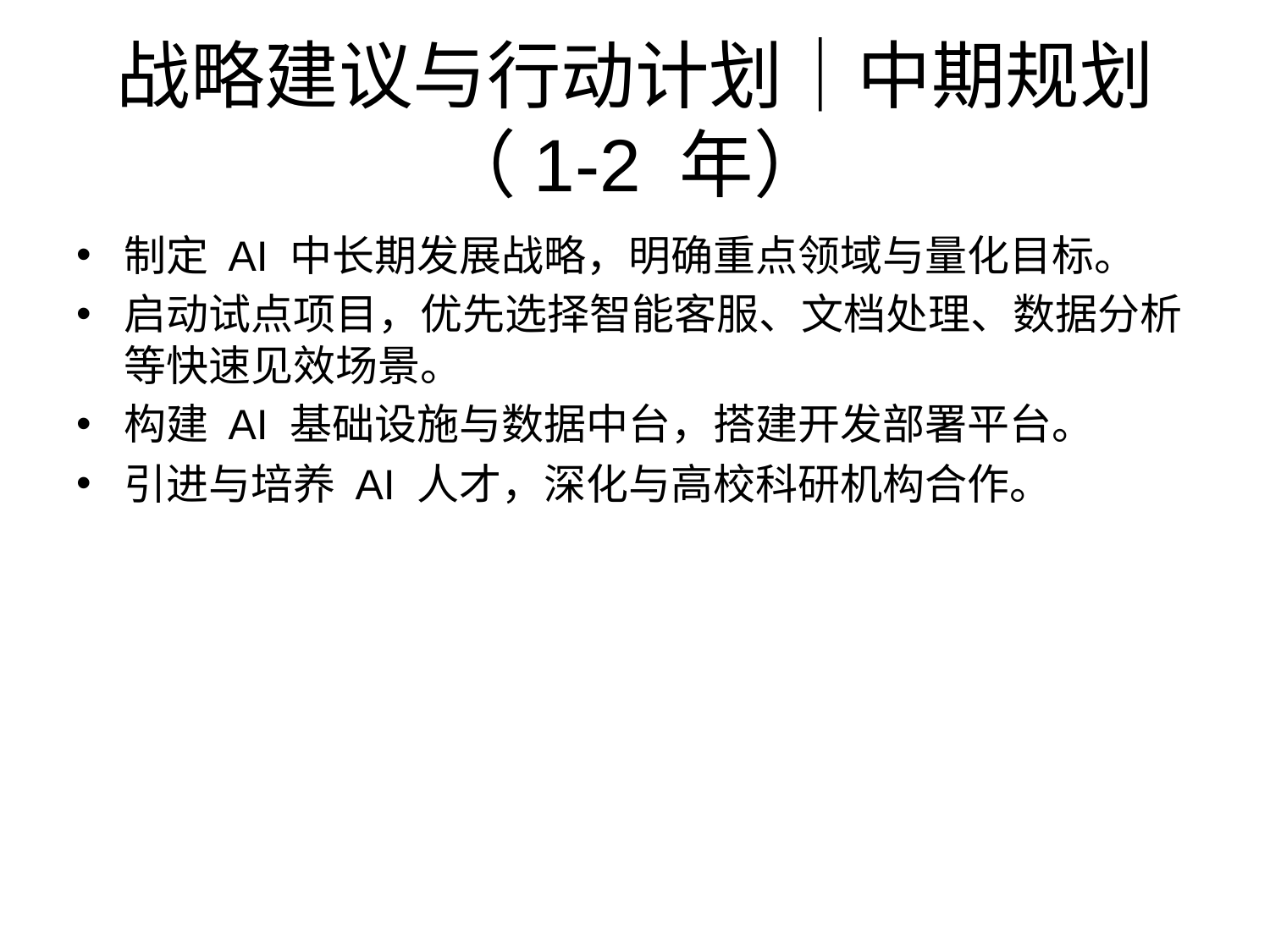

# 战略建议与行动计划｜中期规划（1-2 年）
制定 AI 中长期发展战略，明确重点领域与量化目标。
启动试点项目，优先选择智能客服、文档处理、数据分析等快速见效场景。
构建 AI 基础设施与数据中台，搭建开发部署平台。
引进与培养 AI 人才，深化与高校科研机构合作。